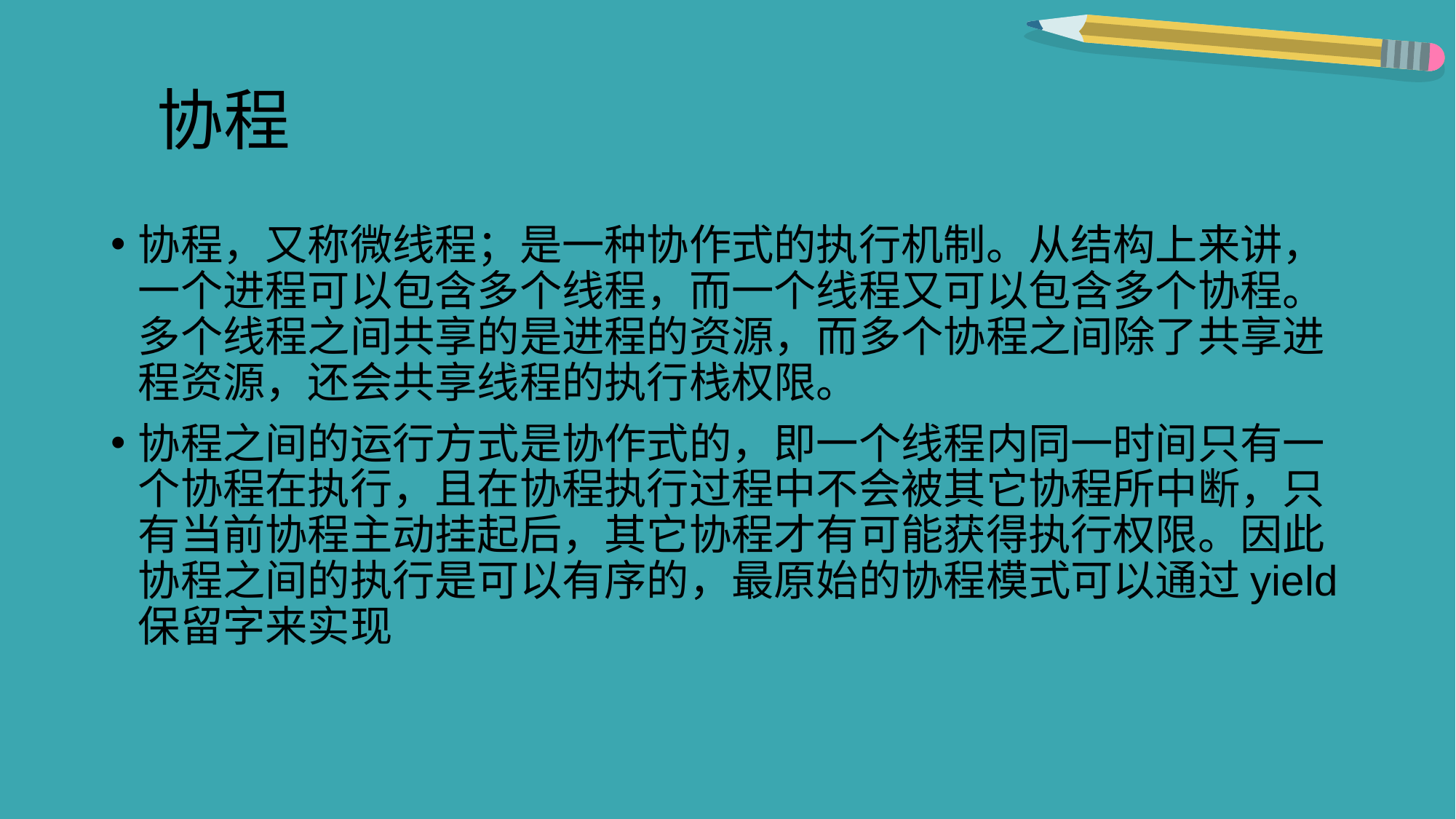

# 协程
协程，又称微线程；是一种协作式的执行机制。从结构上来讲，一个进程可以包含多个线程，而一个线程又可以包含多个协程。多个线程之间共享的是进程的资源，而多个协程之间除了共享进程资源，还会共享线程的执行栈权限。
协程之间的运行方式是协作式的，即一个线程内同一时间只有一个协程在执行，且在协程执行过程中不会被其它协程所中断，只有当前协程主动挂起后，其它协程才有可能获得执行权限。因此协程之间的执行是可以有序的，最原始的协程模式可以通过yield保留字来实现